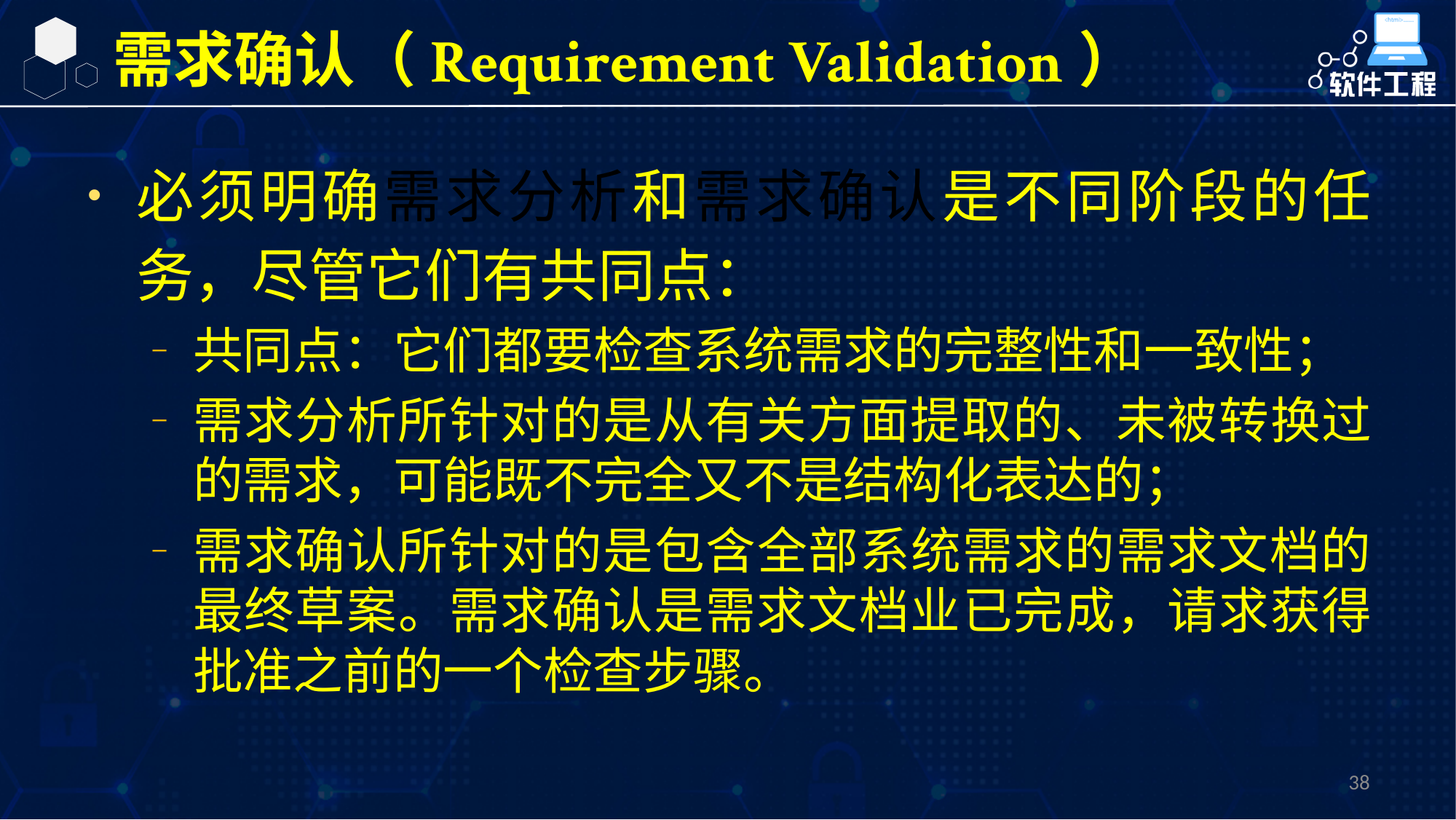

需求确认（Requirement Validation）
必须明确需求分析和需求确认是不同阶段的任务，尽管它们有共同点：
共同点：它们都要检查系统需求的完整性和一致性；
需求分析所针对的是从有关方面提取的、未被转换过的需求，可能既不完全又不是结构化表达的；
需求确认所针对的是包含全部系统需求的需求文档的最终草案。需求确认是需求文档业已完成，请求获得批准之前的一个检查步骤。
38